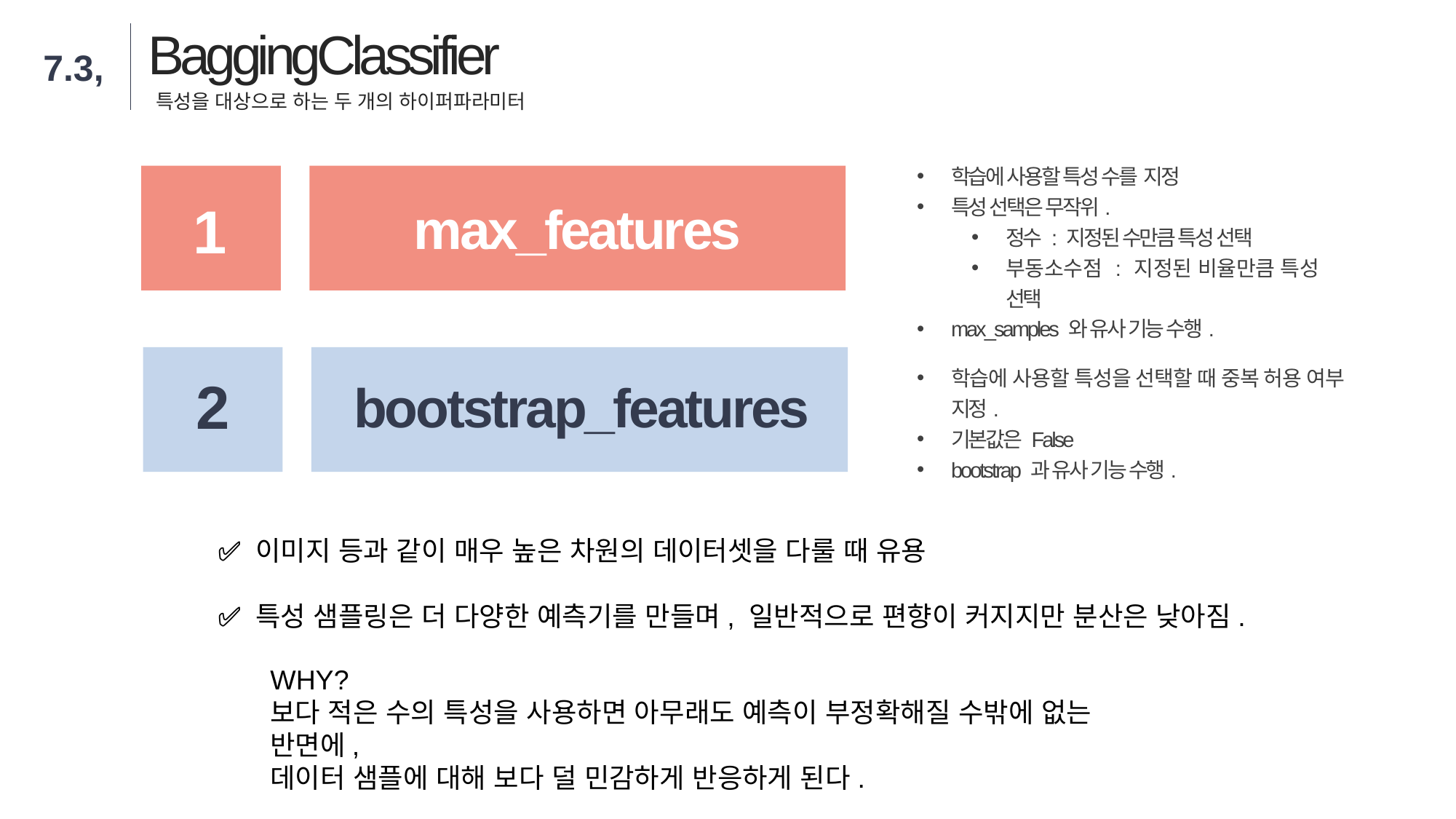

BaggingClassifier
7.3,
특성을 대상으로 하는 두 개의 하이퍼파라미터
학습에 사용할 특성 수를  지정
특성 선택은 무작위.
정수 : 지정된 수만큼 특성 선택
부동소수점 : 지정된 비율만큼 특성 선택
max_samples 와 유사 기능 수행.

1
max_features

학습에 사용할 특성을 선택할 때 중복 허용 여부 지정.
기본값은 False
bootstrap 과 유사 기능 수행.
2
bootstrap_features
✅ 이미지 등과 같이 매우 높은 차원의 데이터셋을 다룰 때 유용

✅ 특성 샘플링은 더 다양한 예측기를 만들며, 일반적으로 편향이 커지지만 분산은 낮아짐.
WHY?
보다 적은 수의 특성을 사용하면 아무래도 예측이 부정확해질 수밖에 없는 반면에,
데이터 샘플에 대해 보다 덜 민감하게 반응하게 된다.